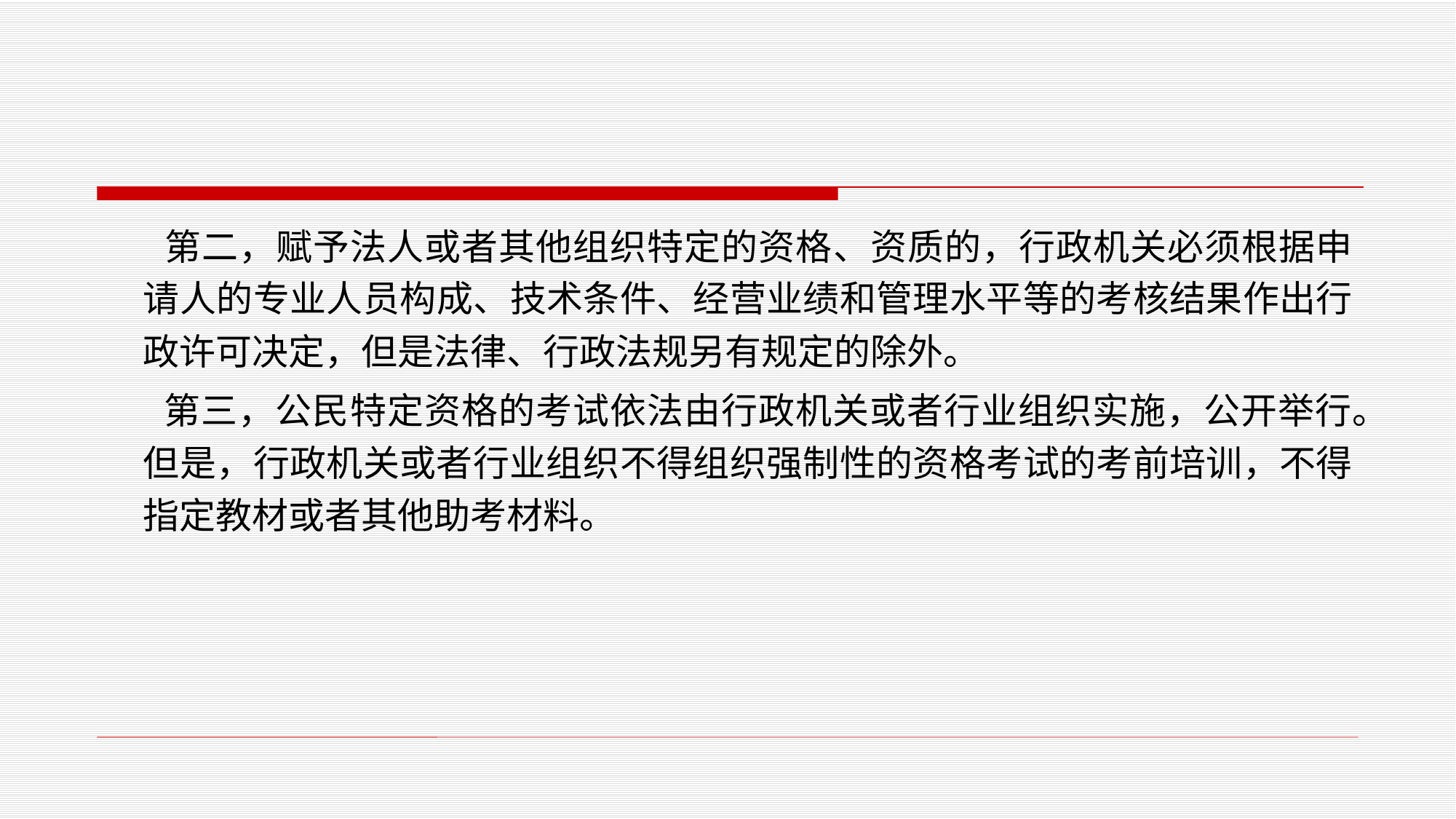

#
      第二，赋予法人或者其他组织特定的资格、资质的，行政机关必须根据申请人的专业人员构成、技术条件、经营业绩和管理水平等的考核结果作出行政许可决定，但是法律、行政法规另有规定的除外。
      第三，公民特定资格的考试依法由行政机关或者行业组织实施，公开举行。但是，行政机关或者行业组织不得组织强制性的资格考试的考前培训，不得指定教材或者其他助考材料。